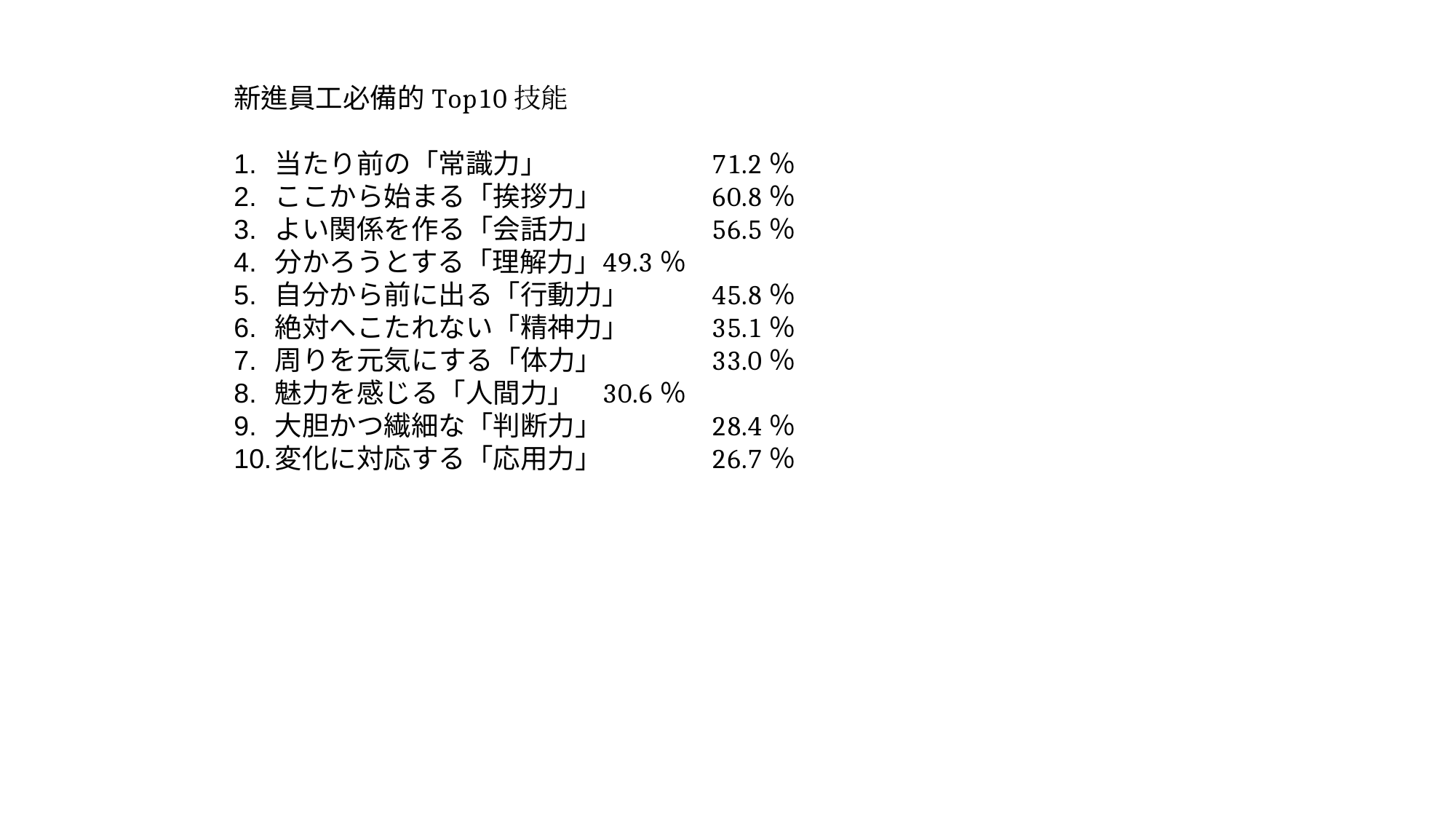

新進員工必備的Top10技能

当たり前の「常識力」		71.2％
ここから始まる「挨拶力」	60.8％
よい関係を作る「会話力」	56.5％
分かろうとする「理解力」	49.3％
自分から前に出る「行動力」	45.8％
絶対へこたれない「精神力」	35.1％
周りを元気にする「体力」	33.0％
魅力を感じる「人間力」	30.6％
大胆かつ繊細な「判断力」	28.4％
変化に対応する「応用力」	26.7％